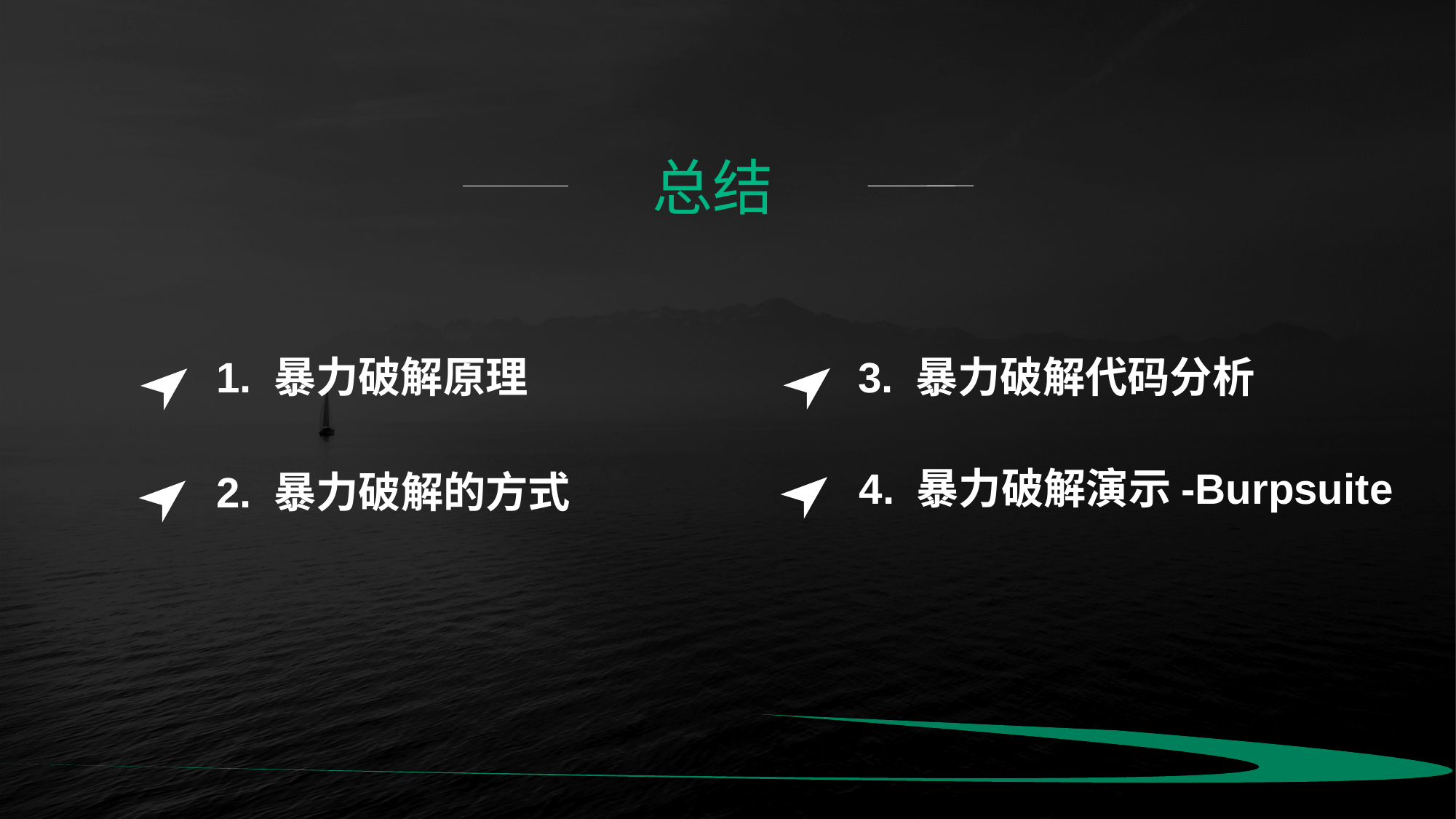

总结
3. 暴力破解代码分析

4. 暴力破解演示-Burpsuite

1. 暴力破解原理

2. 暴力破解的方式